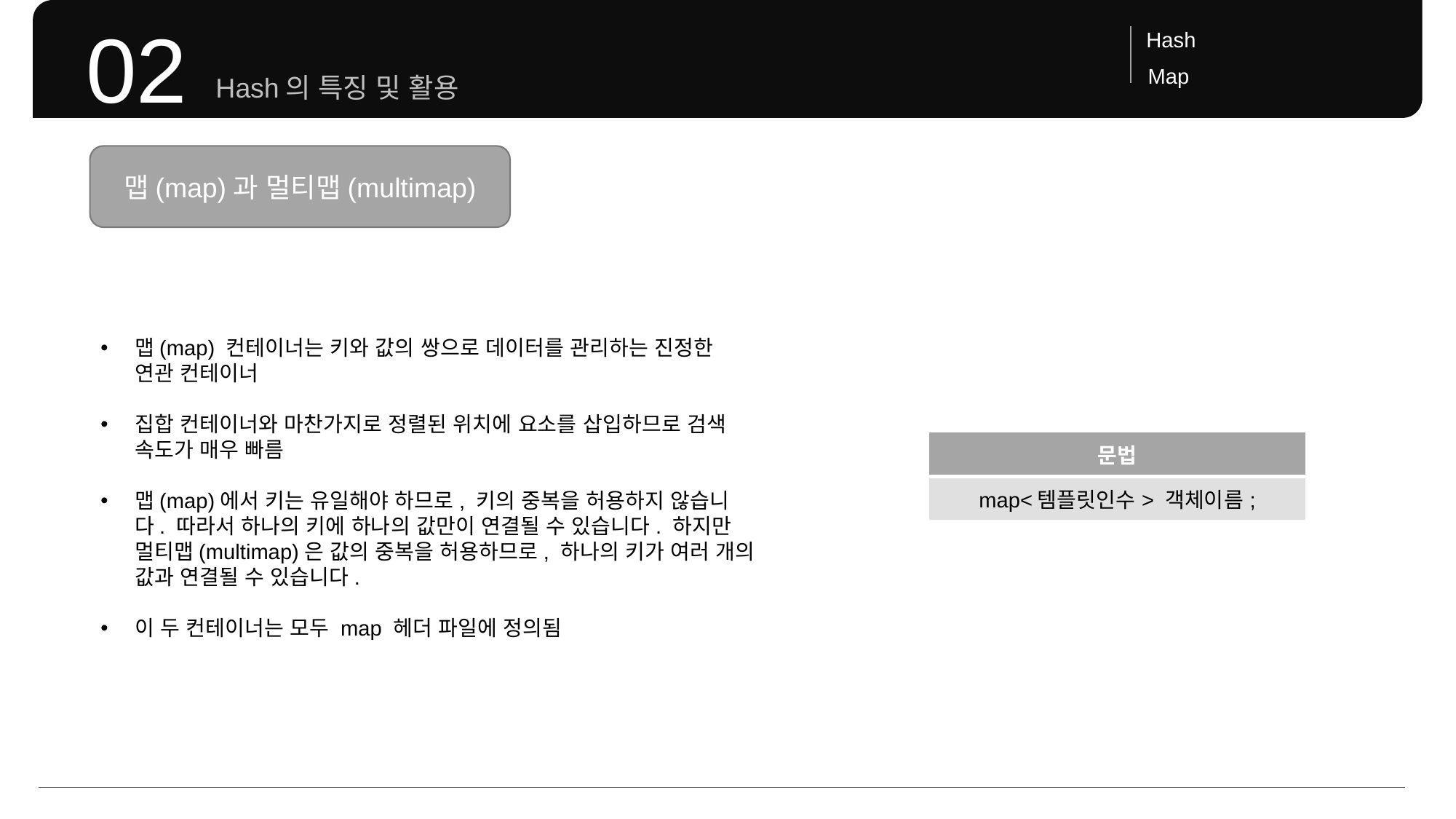

Set
02
Hash
Map
Hash의 특징 및 활용
맵(map)과 멀티맵(multimap)
맵(map) 컨테이너는 키와 값의 쌍으로 데이터를 관리하는 진정한 연관 컨테이너

집합 컨테이너와 마찬가지로 정렬된 위치에 요소를 삽입하므로 검색 속도가 매우 빠름

맵(map)에서 키는 유일해야 하므로, 키의 중복을 허용하지 않습니다. 따라서 하나의 키에 하나의 값만이 연결될 수 있습니다. 하지만 멀티맵(multimap)은 값의 중복을 허용하므로, 하나의 키가 여러 개의 값과 연결될 수 있습니다.

이 두 컨테이너는 모두 map 헤더 파일에 정의됨
| 문법 |
| --- |
| map<템플릿인수> 객체이름; |